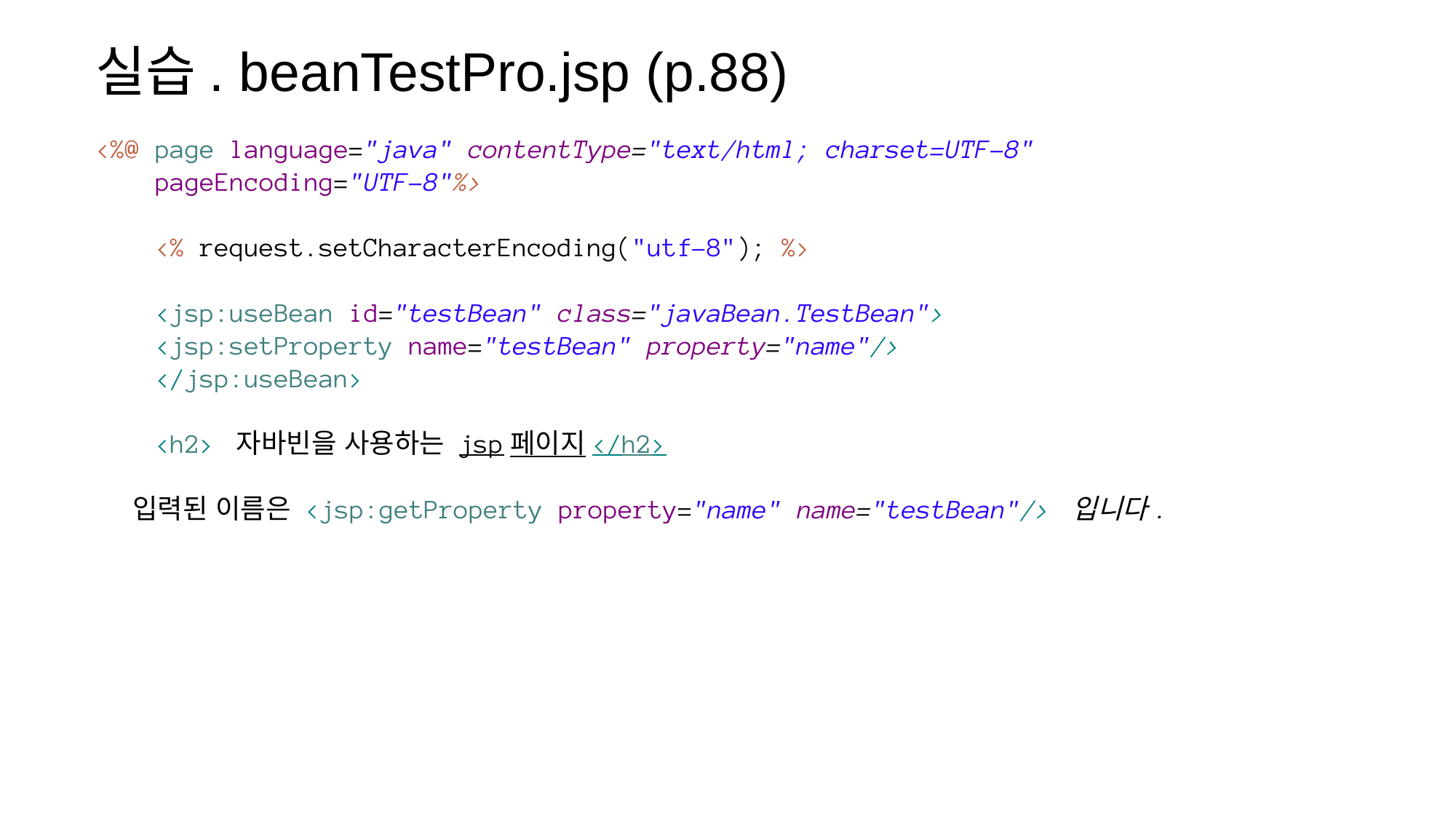

실습. beanTestPro.jsp (p.88)
<%@ page language="java" contentType="text/html; charset=UTF-8"
    pageEncoding="UTF-8"%>

    <% request.setCharacterEncoding("utf-8"); %>

    <jsp:useBean id="testBean" class="javaBean.TestBean">
    <jsp:setProperty name="testBean" property="name"/>
    </jsp:useBean>

    <h2> 자바빈을 사용하는 jsp페이지</h2>

    입력된 이름은 <jsp:getProperty property="name" name="testBean"/> 입니다.